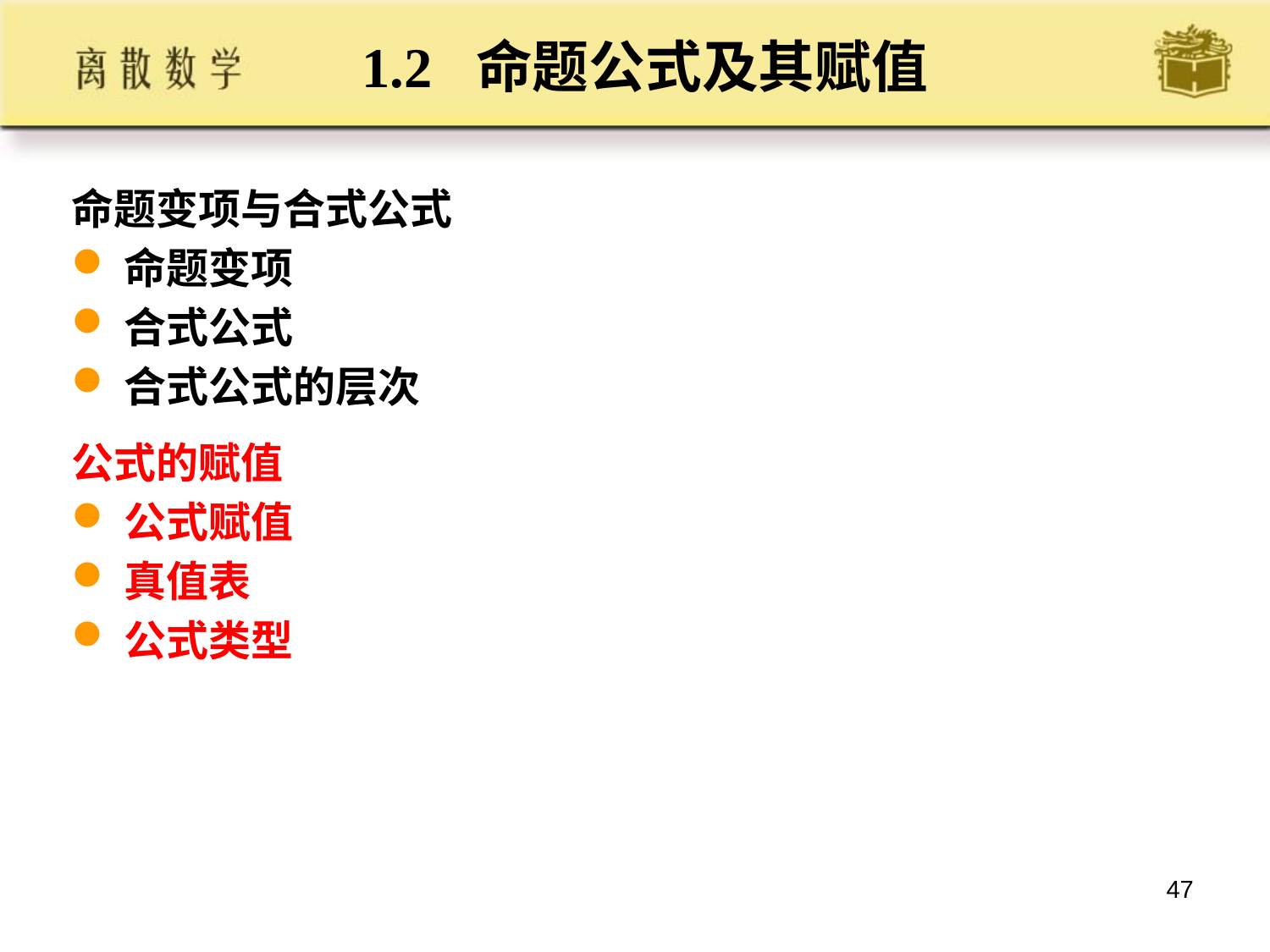

# 1.2  命题公式及其赋值
命题变项与合式公式
命题变项
合式公式
合式公式的层次
公式的赋值
公式赋值
真值表
公式类型

47